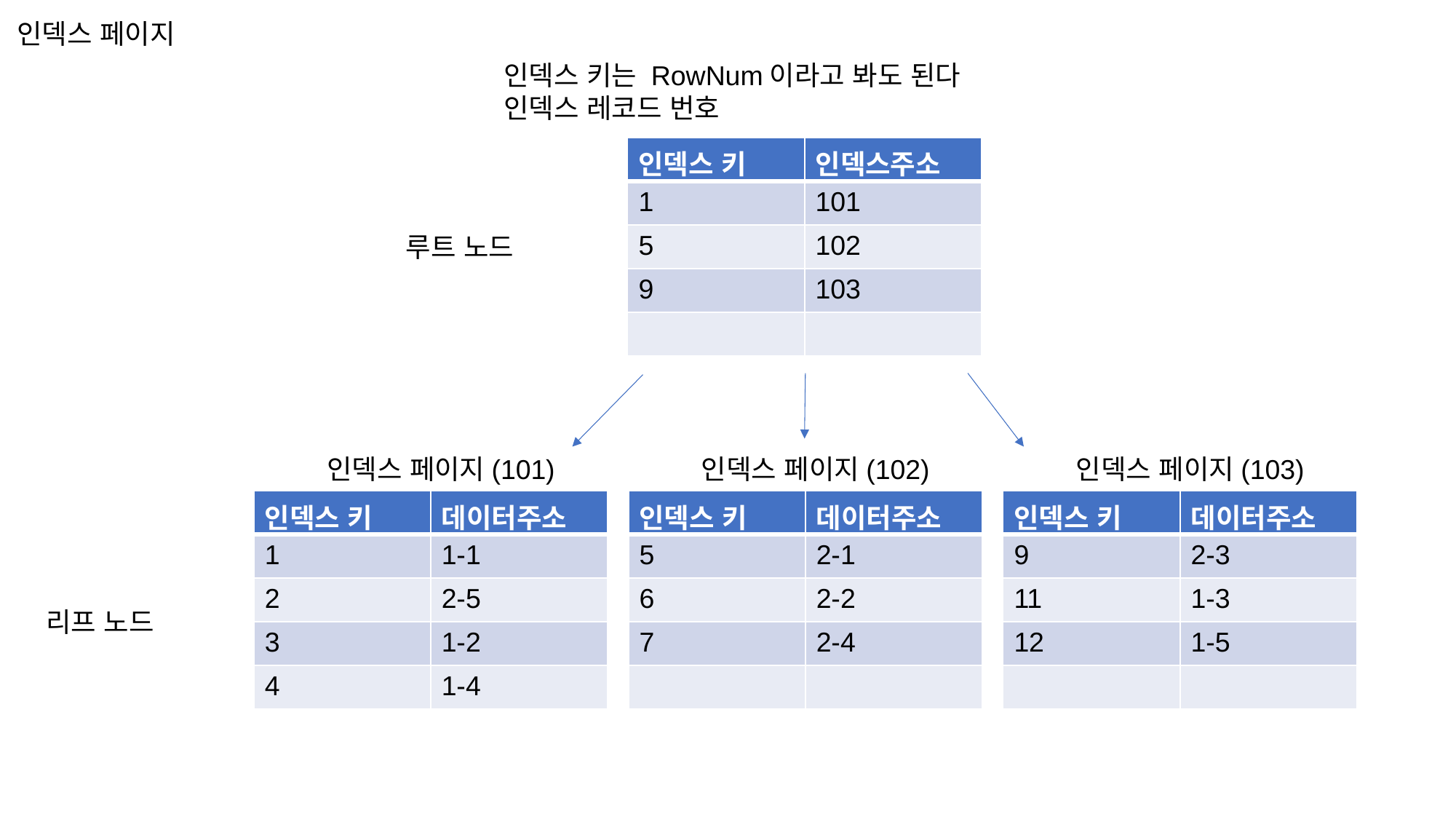

인덱스 페이지

인덱스 키는 RowNum이라고 봐도 된다
인덱스 레코드 번호
| 인덱스 키 | 인덱스주소 |
| --- | --- |
| 1 | 101 |
| 5 | 102 |
| 9 | 103 |
|  |  |
루트 노드
인덱스 페이지(101)
인덱스 페이지(102)
인덱스 페이지(103)
| 인덱스 키 | 데이터주소 |
| --- | --- |
| 1 | 1-1 |
| 2 | 2-5 |
| 3 | 1-2 |
| 4 | 1-4 |
| 인덱스 키 | 데이터주소 |
| --- | --- |
| 5 | 2-1 |
| 6 | 2-2 |
| 7 | 2-4 |
|  |  |
| 인덱스 키 | 데이터주소 |
| --- | --- |
| 9 | 2-3 |
| 11 | 1-3 |
| 12 | 1-5 |
|  |  |
리프 노드